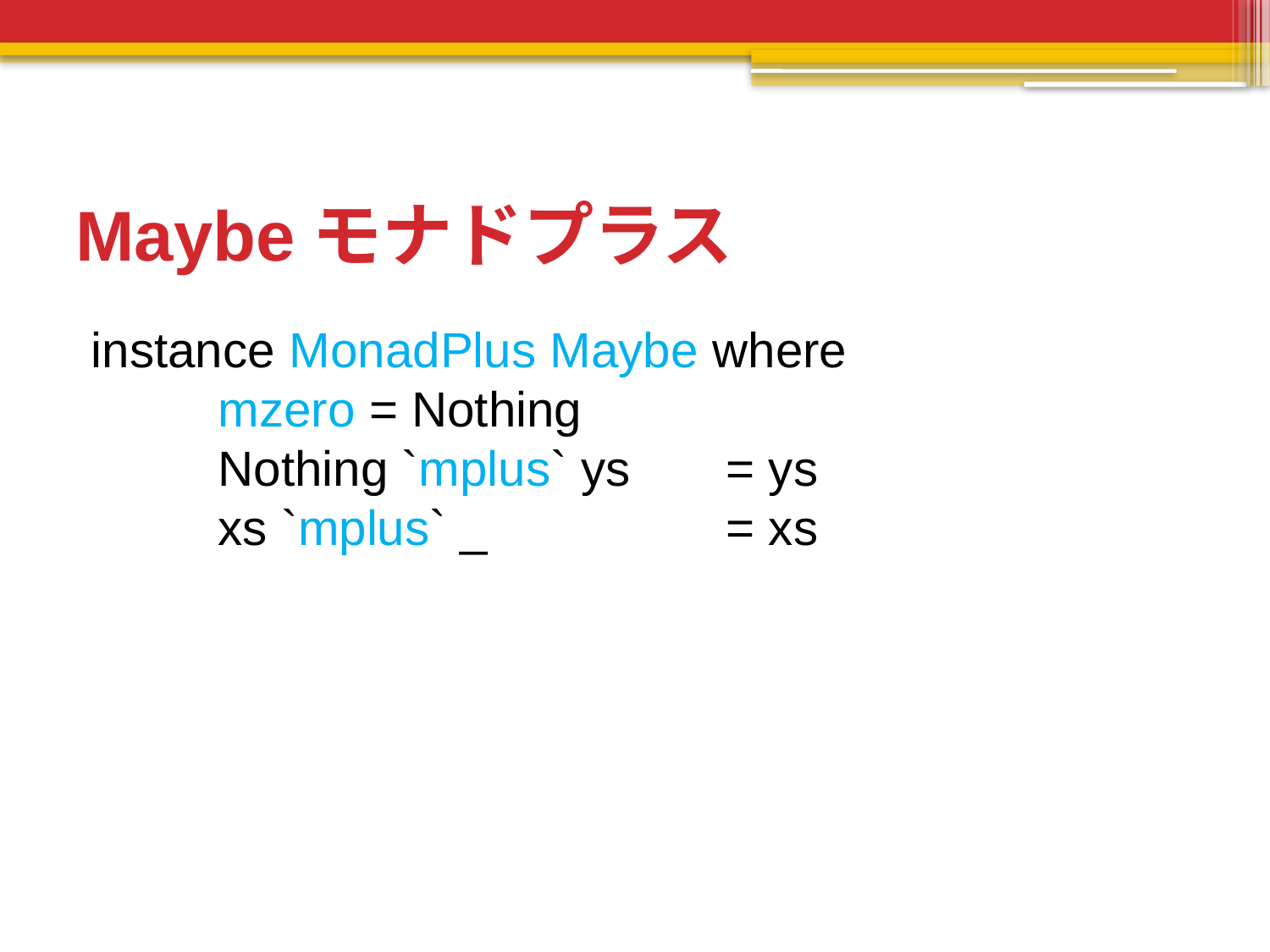

# Maybeモナドプラス
instance MonadPlus Maybe where
	mzero = Nothing
	Nothing `mplus` ys	= ys
	xs `mplus` _		= xs